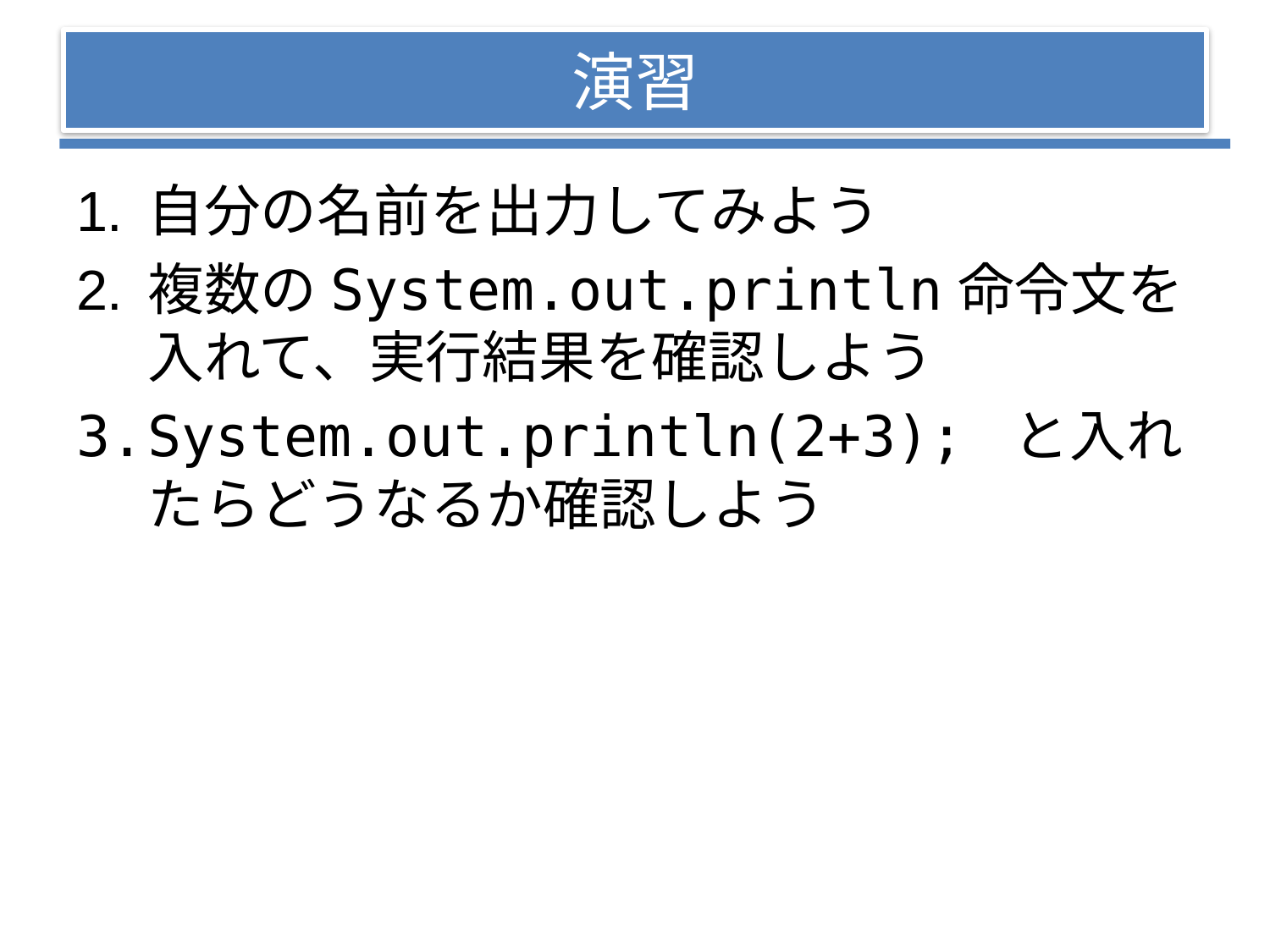

# 演習
自分の名前を出力してみよう
複数のSystem.out.println命令文を入れて、実行結果を確認しよう
System.out.println(2+3); と入れたらどうなるか確認しよう